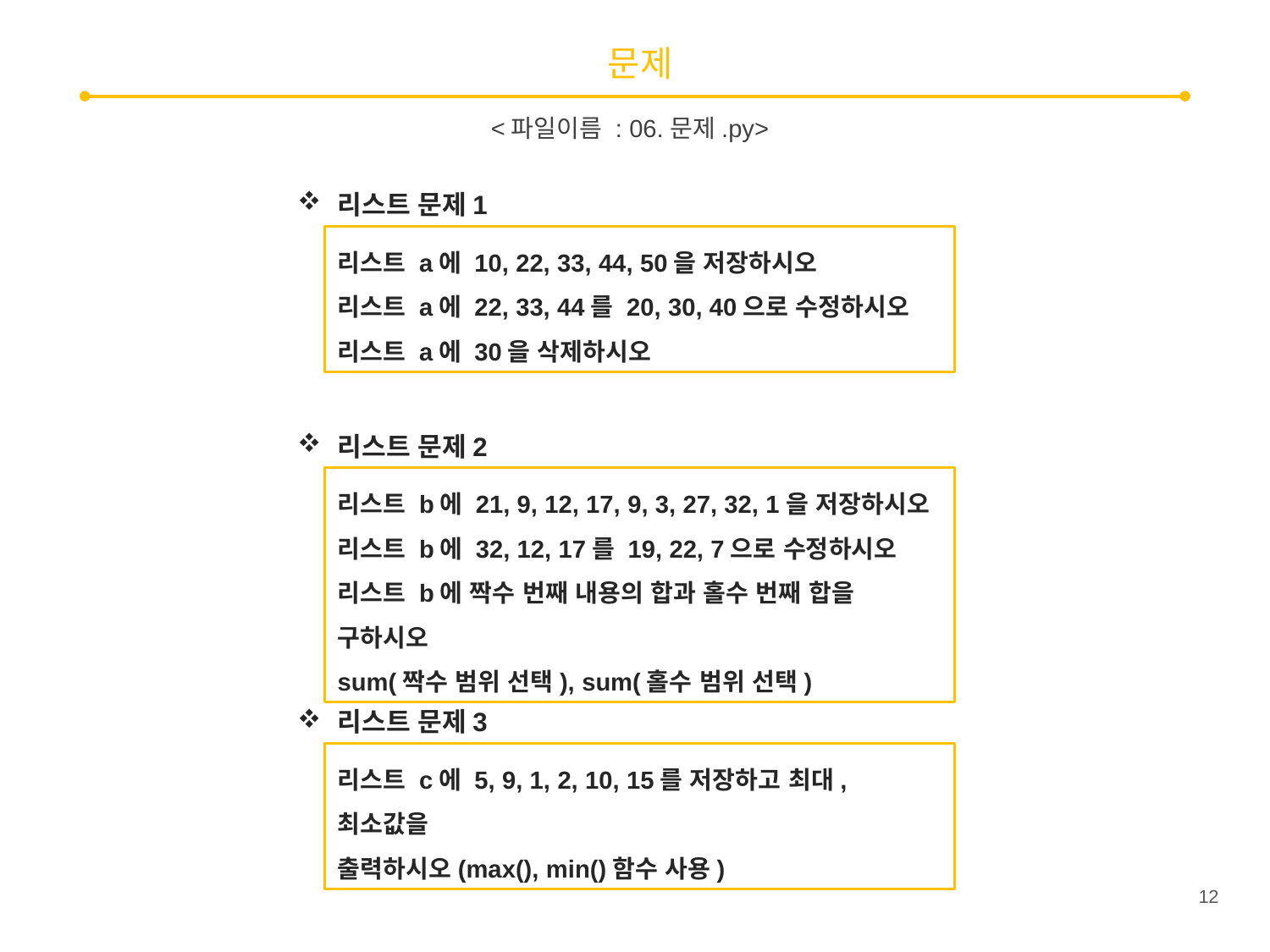

# 문제
<파일이름 : 06.문제.py>
리스트 문제1
리스트 a에 10, 22, 33, 44, 50을 저장하시오
리스트 a에 22, 33, 44를 20, 30, 40으로 수정하시오
리스트 a에 30을 삭제하시오
리스트 문제2
리스트 b에 21, 9, 12, 17, 9, 3, 27, 32, 1을 저장하시오
리스트 b에 32, 12, 17를 19, 22, 7으로 수정하시오
리스트 b에 짝수 번째 내용의 합과 홀수 번째 합을 구하시오
sum(짝수 범위 선택), sum(홀수 범위 선택)
리스트 문제3
리스트 c에 5, 9, 1, 2, 10, 15를 저장하고 최대, 최소값을
출력하시오(max(), min()함수 사용)